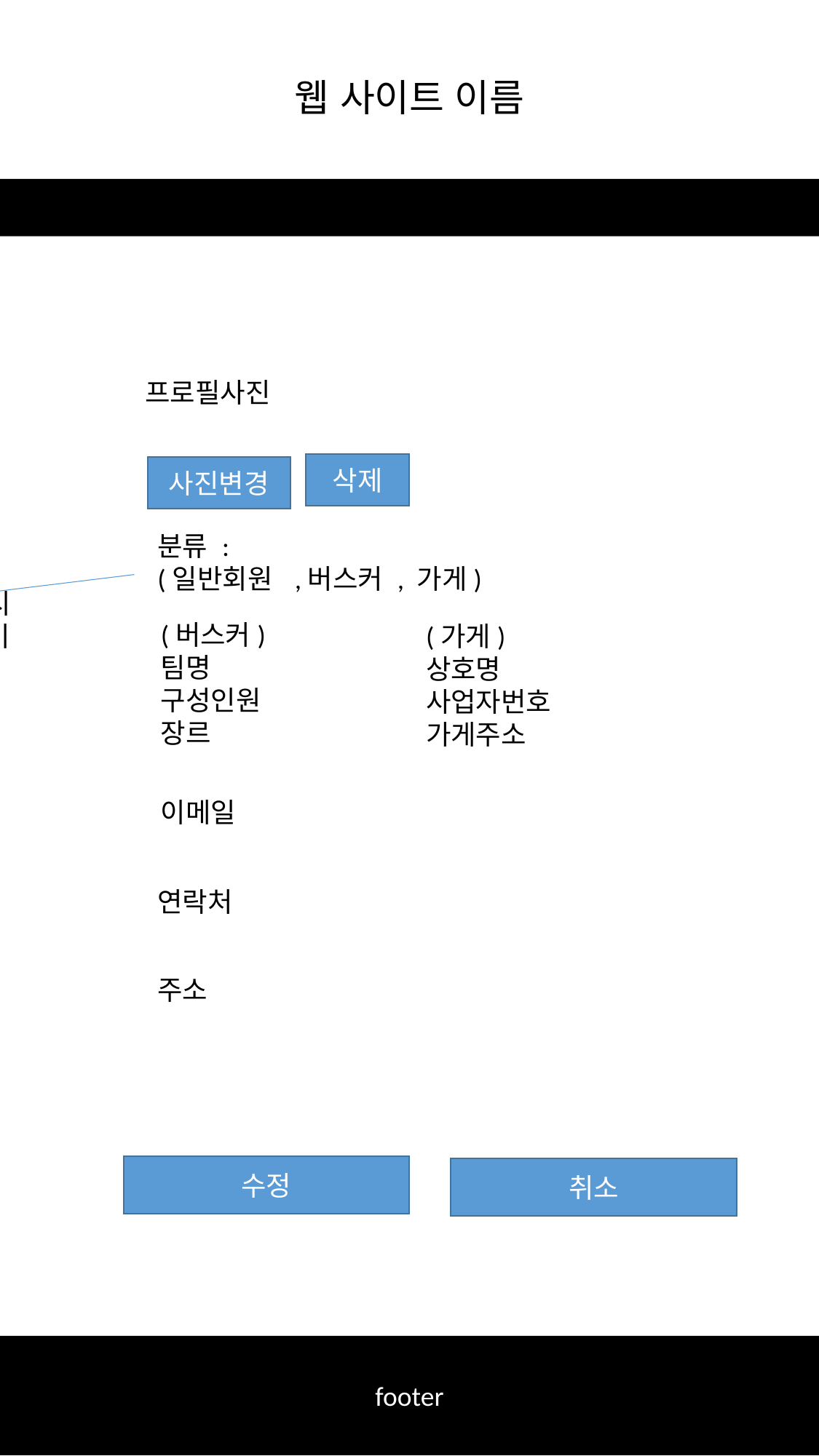

웹 사이트 이름

마이 페이지
프로필사진
삭제

사진변경

분류 :
(일반회원  ,버스커 , 가게)
Select box
버스커 or 가게 선택시
필수입력항목 나타내기
(버스커)
팀명
구성인원
장르
(가게)
상호명
사업자번호
가게주소
이메일
연락처
주소
수정
취소
footer